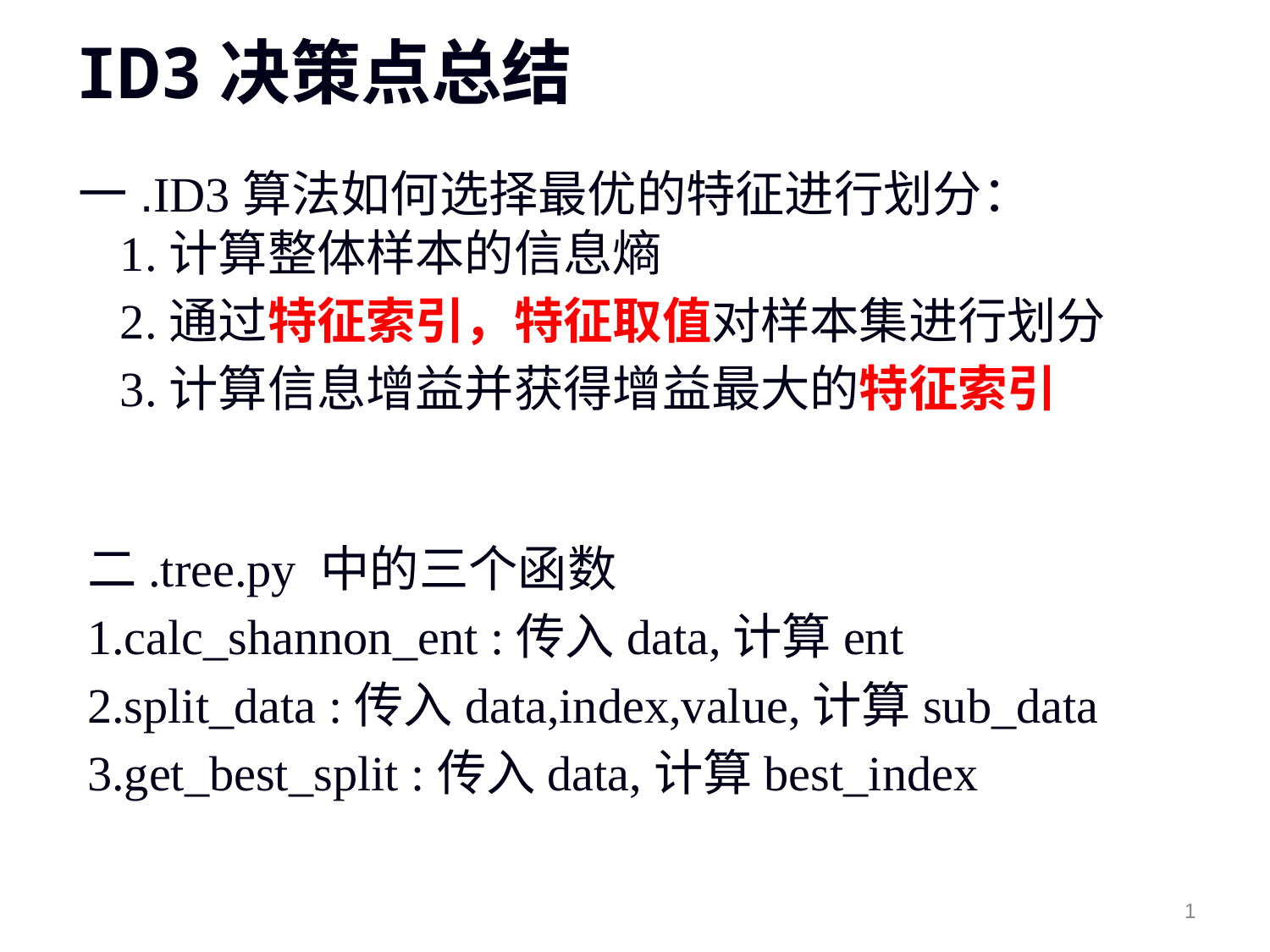

ID3决策点总结
一.ID3算法如何选择最优的特征进行划分：
   1.计算整体样本的信息熵
   2.通过特征索引，特征取值对样本集进行划分
   3.计算信息增益并获得增益最大的特征索引
二.tree.py 中的三个函数
1.calc_shannon_ent :传入data,计算ent
2.split_data :传入data,index,value,计算sub_data
3.get_best_split :传入data,计算best_index